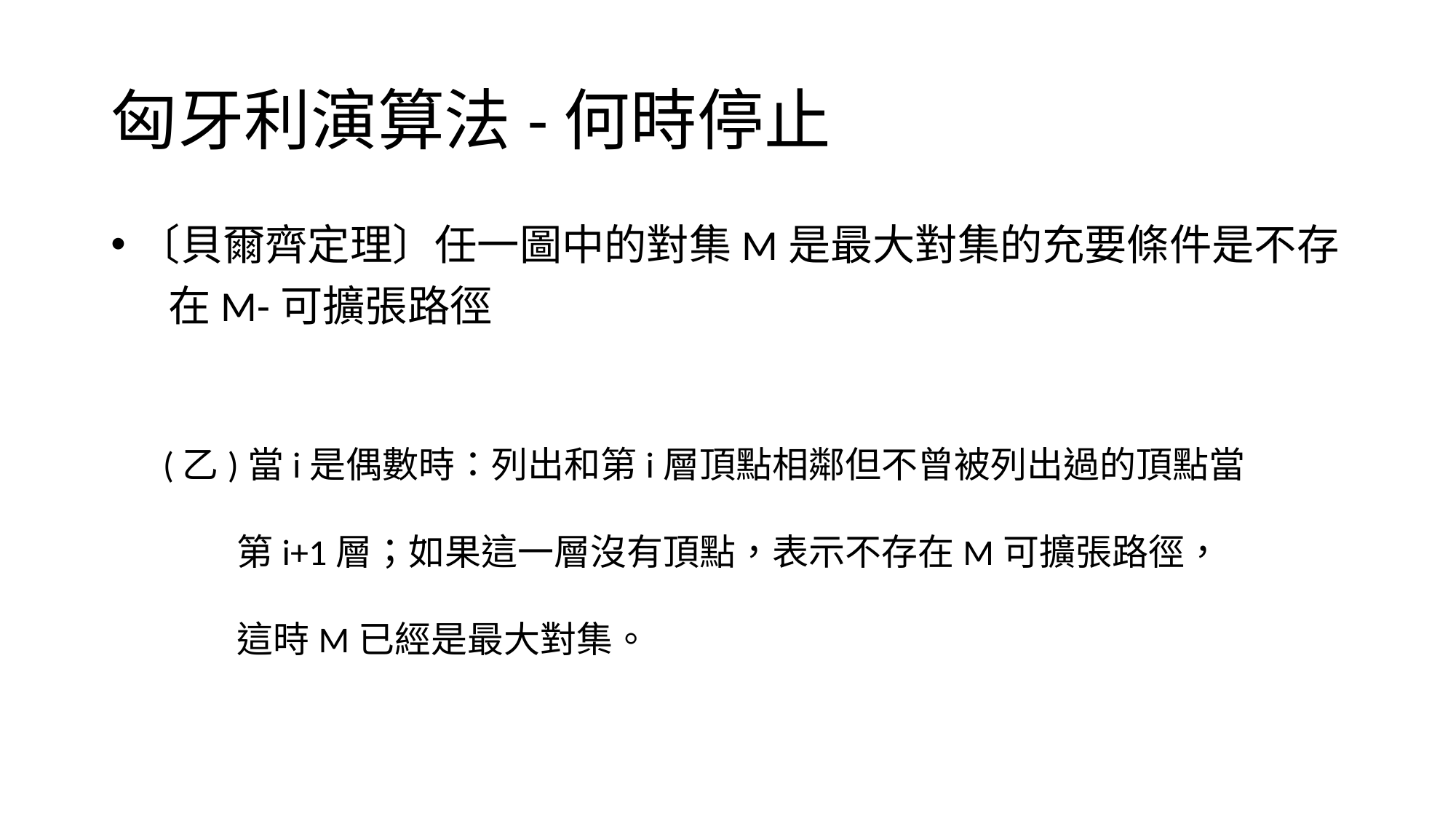

# 匈牙利演算法-何時停止
〔貝爾齊定理〕任一圖中的對集M是最大對集的充要條件是不存
     在M-可擴張路徑
 (乙)當i是偶數時：列出和第i層頂點相鄰但不曾被列出過的頂點當

         第i+1層；如果這一層沒有頂點，表示不存在M可擴張路徑，

         這時M已經是最大對集。